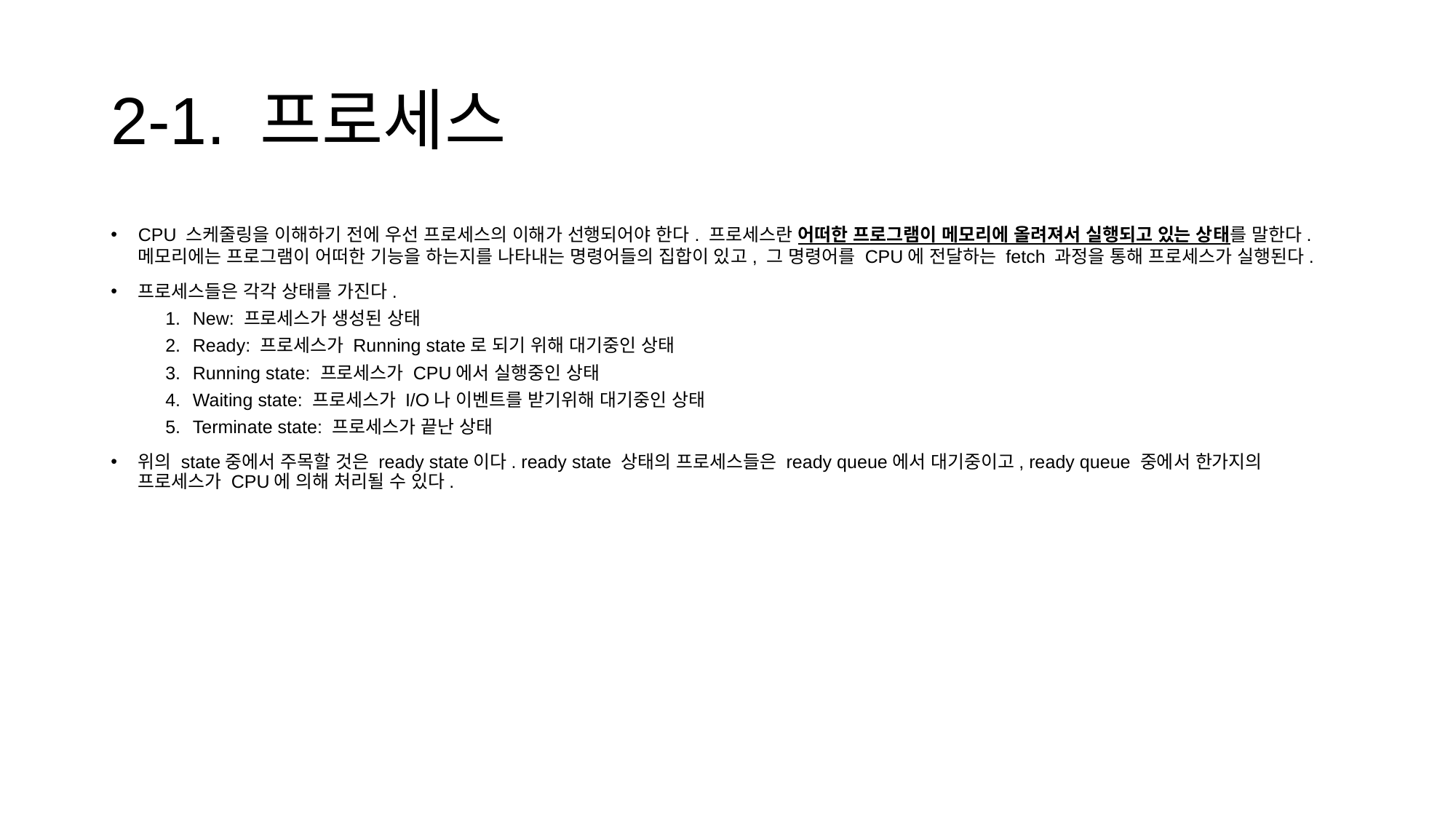

# 2-1. 프로세스
CPU 스케줄링을 이해하기 전에 우선 프로세스의 이해가 선행되어야 한다. 프로세스란 어떠한 프로그램이 메모리에 올려져서 실행되고 있는 상태를 말한다. 메모리에는 프로그램이 어떠한 기능을 하는지를 나타내는 명령어들의 집합이 있고, 그 명령어를 CPU에 전달하는 fetch 과정을 통해 프로세스가 실행된다.
프로세스들은 각각 상태를 가진다.
New: 프로세스가 생성된 상태
Ready: 프로세스가 Running state로 되기 위해 대기중인 상태
Running state: 프로세스가 CPU에서 실행중인 상태
Waiting state: 프로세스가 I/O나 이벤트를 받기위해 대기중인 상태
Terminate state: 프로세스가 끝난 상태
위의 state중에서 주목할 것은 ready state이다. ready state 상태의 프로세스들은 ready queue에서 대기중이고, ready queue 중에서 한가지의 프로세스가 CPU에 의해 처리될 수 있다.